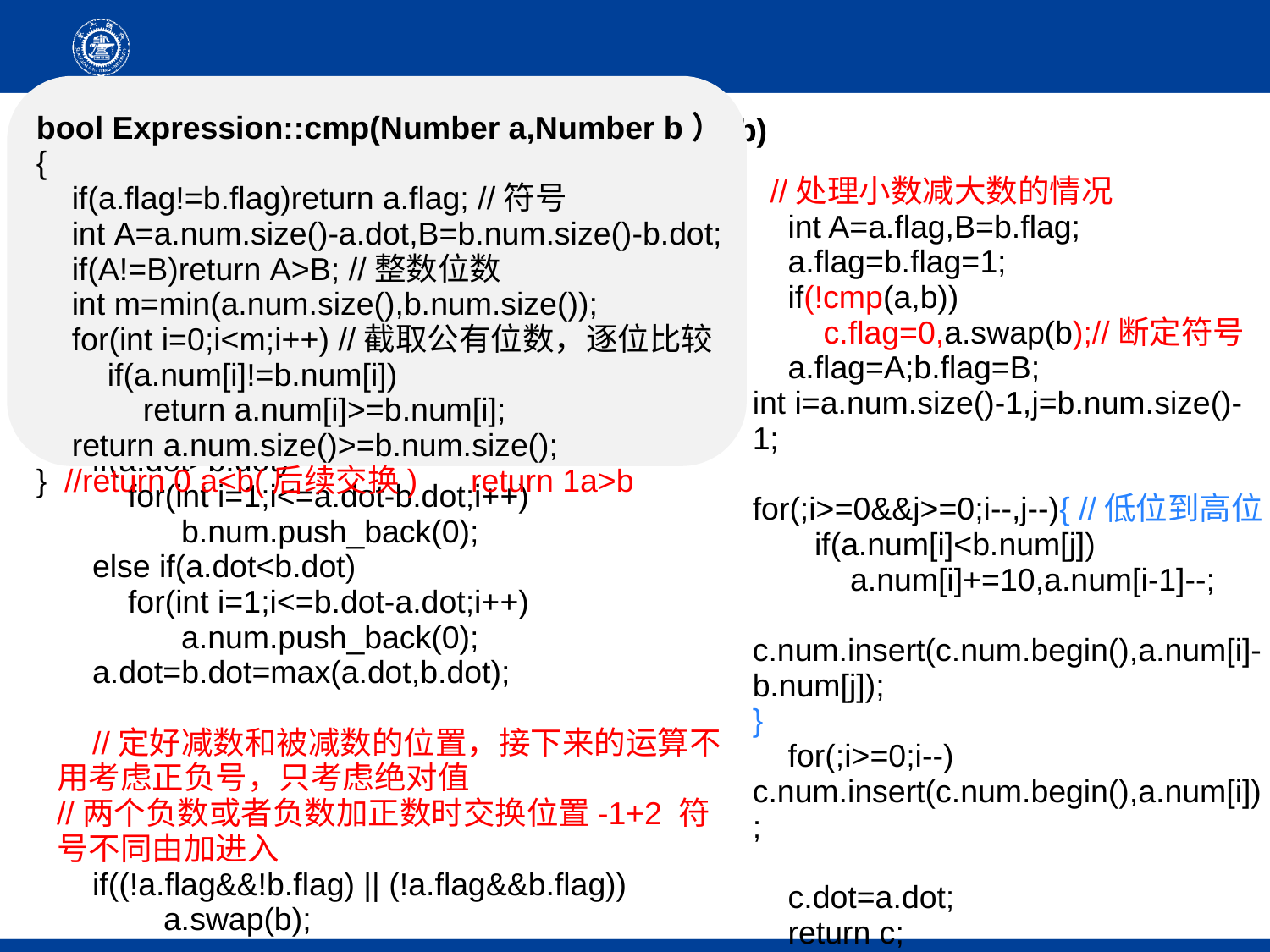

bool Expression::cmp(Number a,Number b）{
    if(a.flag!=b.flag)return a.flag; //符号
    int A=a.num.size()-a.dot,B=b.num.size()-b.dot;
    if(A!=B)return A>B; //整数位数
    int m=min(a.num.size(),b.num.size());
    for(int i=0;i<m;i++) //截取公有位数，逐位比较
        if(a.num[i]!=b.num[i])
            return a.num[i]>=b.num[i];
    return a.num.size()>=b.num.size();
}  //return 0 a<b(后续交换)      return 1a>b
Number Expression:: sub(Number a,Number b)

//传进来的参数有三种情况，全正、全负，由op=2进来，一负一正，由op=1进来
//全正直接处理
//全负需要交换两数-x- -x
//一正一负需要正的在前
{
    Number c;
    //补足小数点后的位数
    if(a.dot>b.dot)
        for(int i=1;i<=a.dot-b.dot;i++)
              b.num.push_back(0);
    else if(a.dot<b.dot)
        for(int i=1;i<=b.dot-a.dot;i++)
              a.num.push_back(0);
    a.dot=b.dot=max(a.dot,b.dot);

    //定好减数和被减数的位置，接下来的运算不用考虑正负号，只考虑绝对值
//两个负数或者负数加正数时交换位置-1+2 符号不同由加进入
    if((!a.flag&&!b.flag) || (!a.flag&&b.flag))
            a.swap(b);

  //处理小数减大数的情况
    int A=a.flag,B=b.flag;
    a.flag=b.flag=1;
    if(!cmp(a,b))
        c.flag=0,a.swap(b);//断定符号
    a.flag=A;b.flag=B;
int i=a.num.size()-1,j=b.num.size()-1;

for(;i>=0&&j>=0;i--,j--){ //低位到高位
       if(a.num[i]<b.num[j])
           a.num[i]+=10,a.num[i-1]--;
        c.num.insert(c.num.begin(),a.num[i]-b.num[j]);
}
    for(;i>=0;i--)
c.num.insert(c.num.begin(),a.num[i]);

    c.dot=a.dot;
    return c;
}